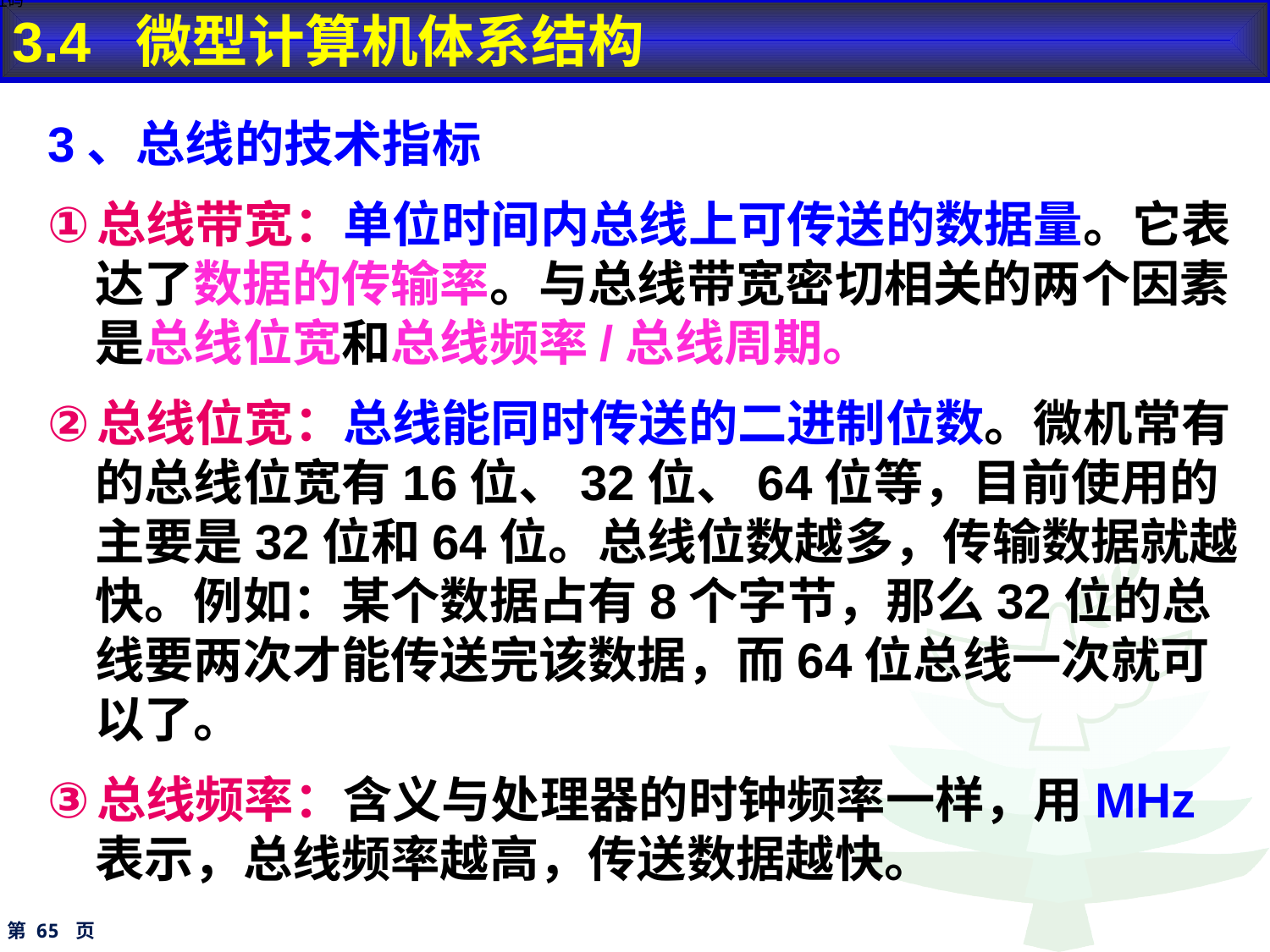

3.4  微型计算机体系结构

地址码
3、总线的技术指标
总线带宽：单位时间内总线上可传送的数据量。它表达了数据的传输率。与总线带宽密切相关的两个因素是总线位宽和总线频率/总线周期。
总线位宽：总线能同时传送的二进制位数。微机常有的总线位宽有16位、32位、64位等，目前使用的主要是32位和64位。总线位数越多，传输数据就越快。例如：某个数据占有8个字节，那么32位的总线要两次才能传送完该数据，而64位总线一次就可以了。
总线频率：含义与处理器的时钟频率一样，用MHz表示，总线频率越高，传送数据越快。